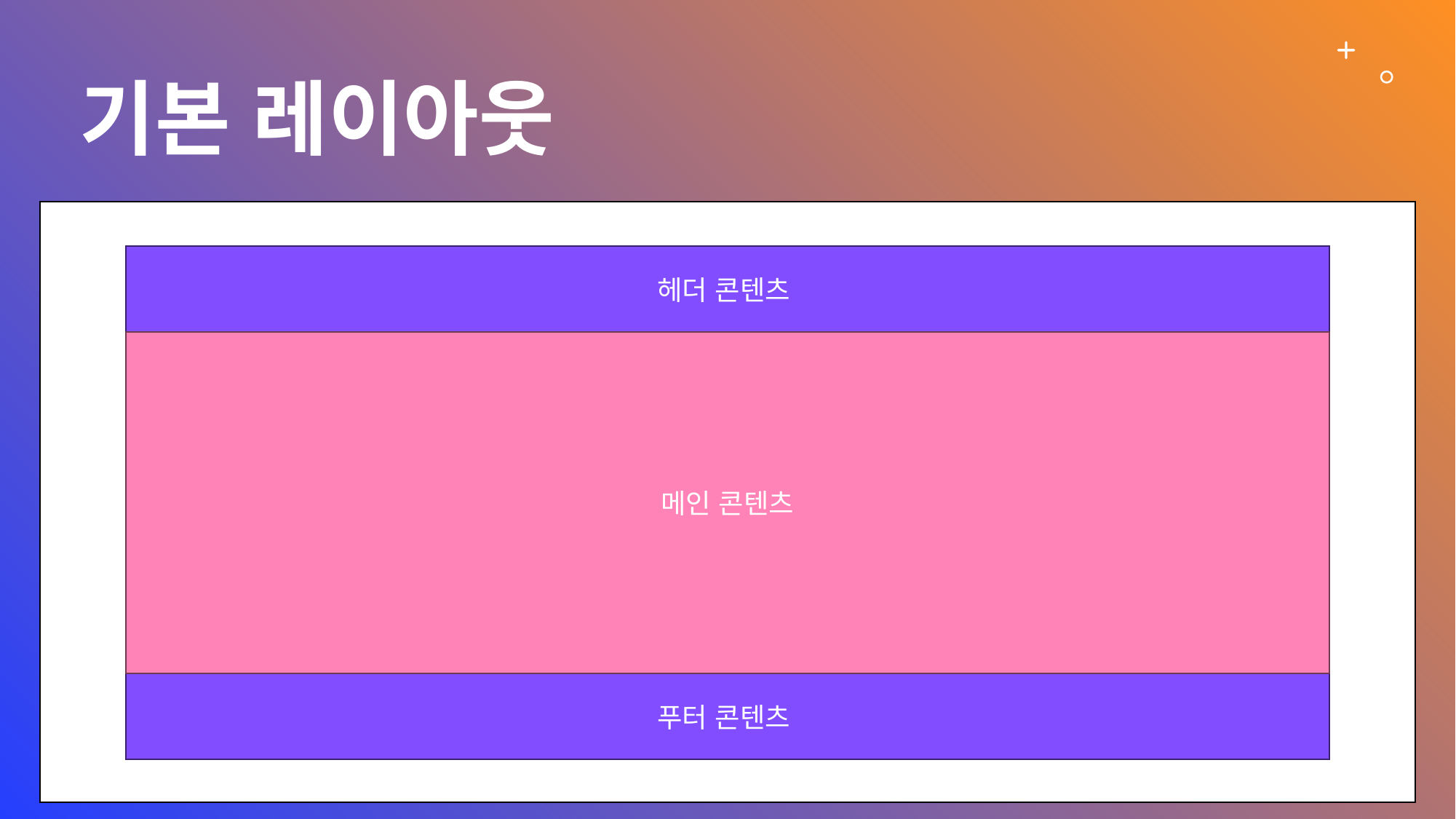

# 기본 레이아웃

헤더 콘텐츠
메인 콘텐츠
푸터 콘텐츠